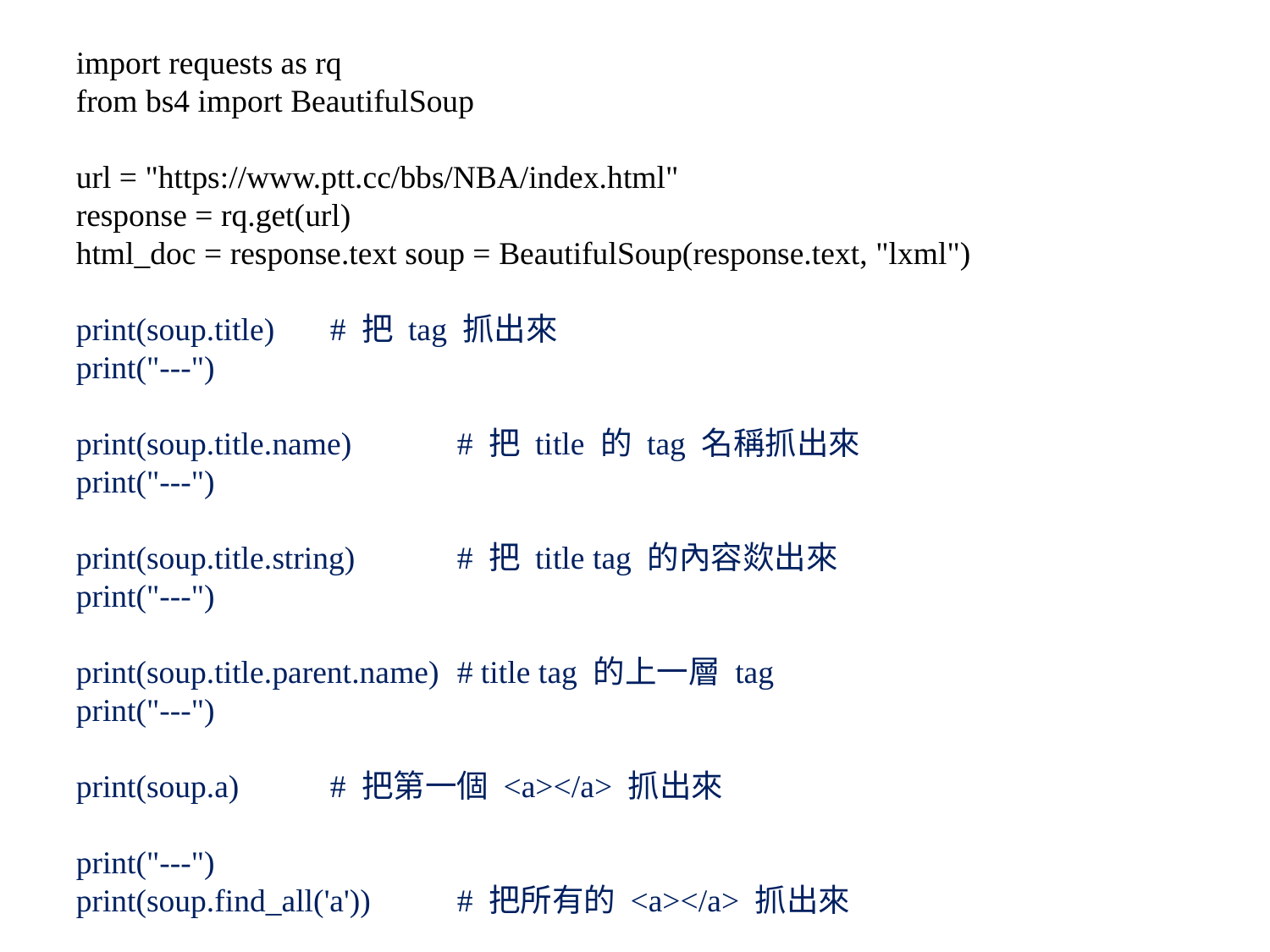

import requests as rq
from bs4 import BeautifulSoup

url = "https://www.ptt.cc/bbs/NBA/index.html"
response = rq.get(url)
html_doc = response.text soup = BeautifulSoup(response.text, "lxml")

print(soup.title) 	# 把 tag 抓出來
print("---")

print(soup.title.name) 	# 把 title 的 tag 名稱抓出來
print("---")

print(soup.title.string) 	# 把 title tag 的內容欻出來
print("---")

print(soup.title.parent.name) 	# title tag 的上一層 tag
print("---")

print(soup.a) 	# 把第一個 <a></a> 抓出來

print("---")
print(soup.find_all('a')) 	# 把所有的 <a></a> 抓出來